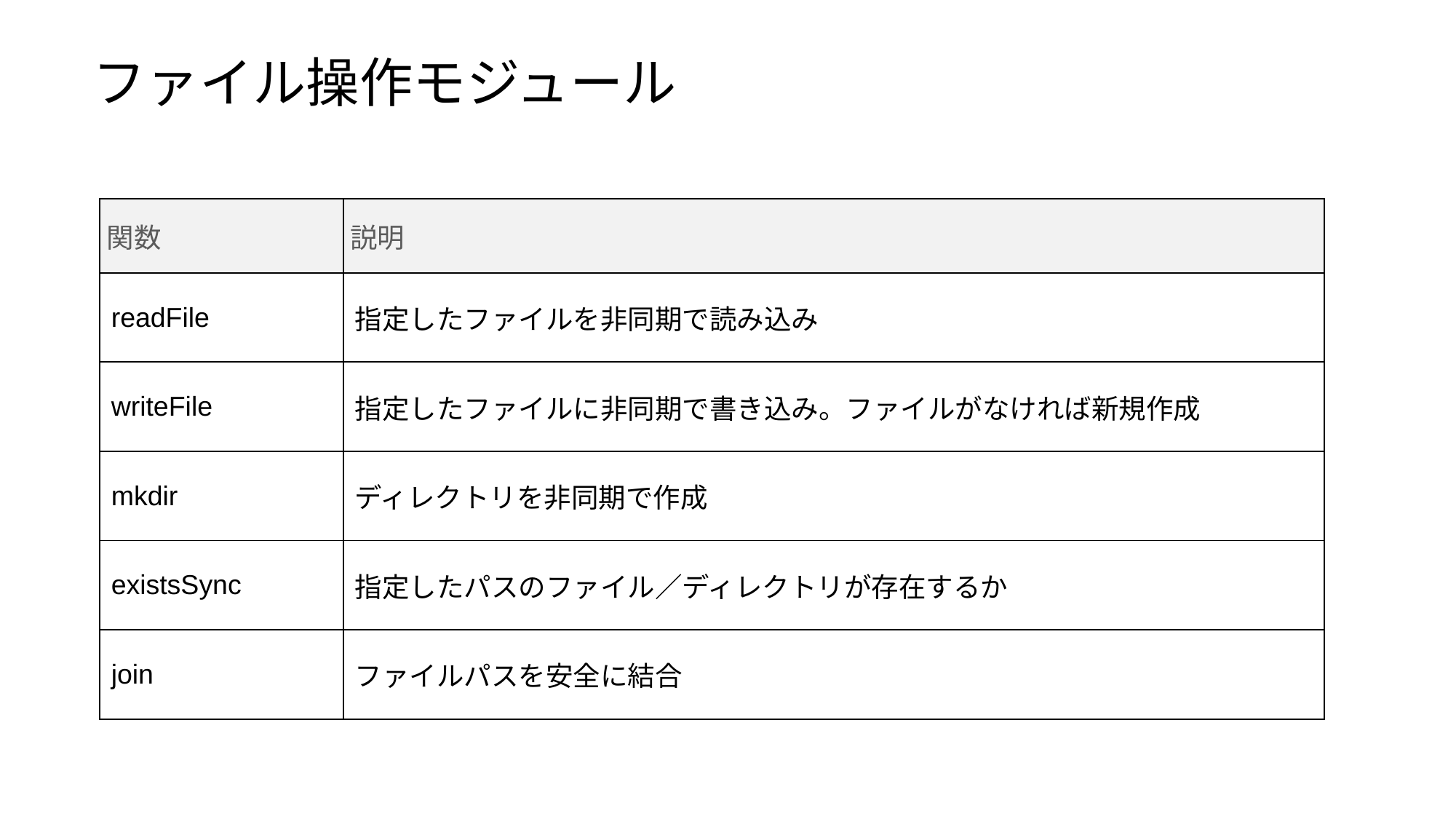

ファイル操作モジュール
| 関数 | 説明 |
| --- | --- |
| readFile | 指定したファイルを非同期で読み込み |
| writeFile | 指定したファイルに非同期で書き込み。ファイルがなければ新規作成 |
| mkdir | ディレクトリを非同期で作成 |
| existsSync | 指定したパスのファイル／ディレクトリが存在するか |
| join | ファイルパスを安全に結合 |